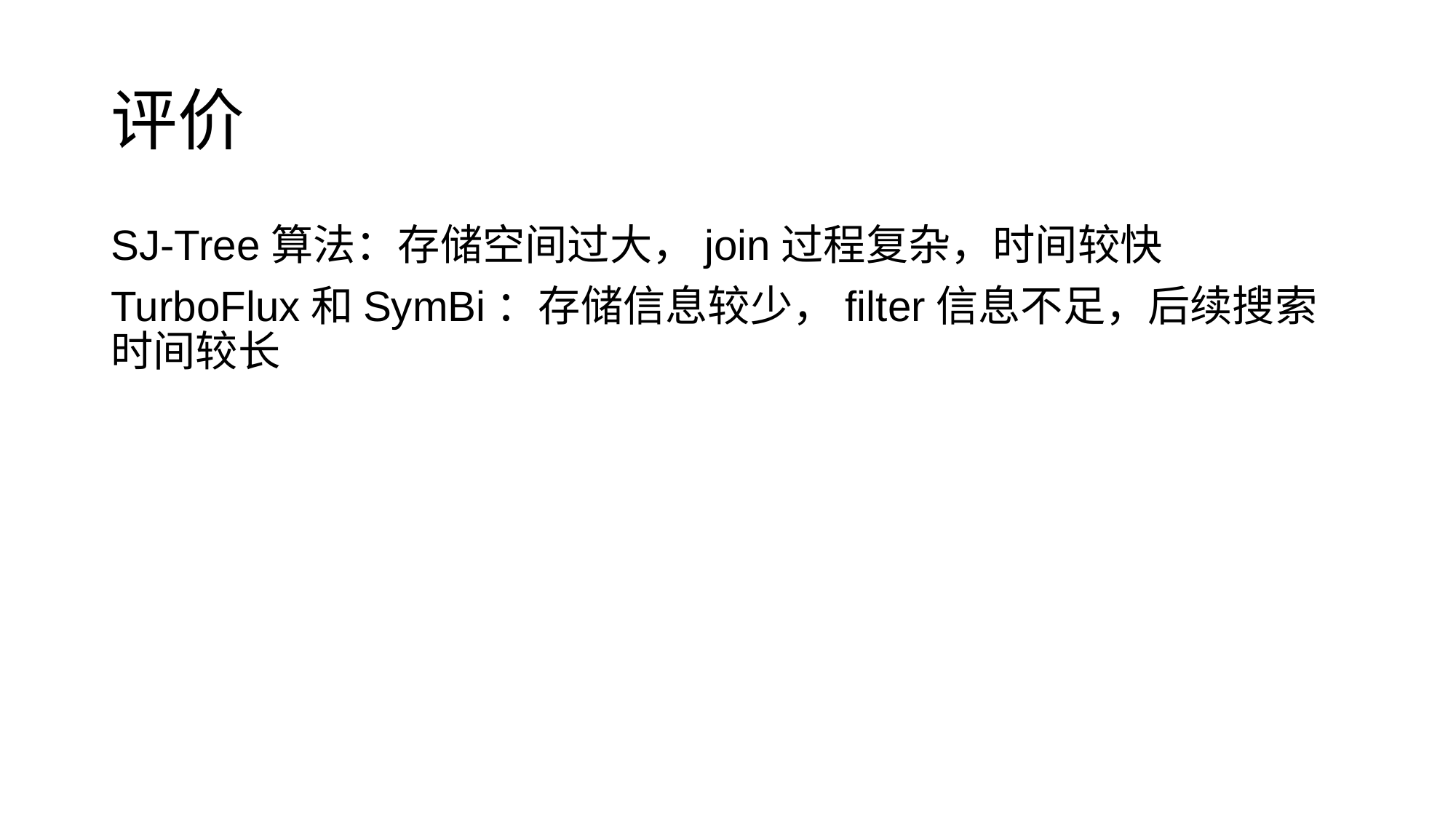

# 评价
SJ-Tree算法：存储空间过大，join过程复杂，时间较快
TurboFlux和SymBi：存储信息较少，filter信息不足，后续搜索时间较长